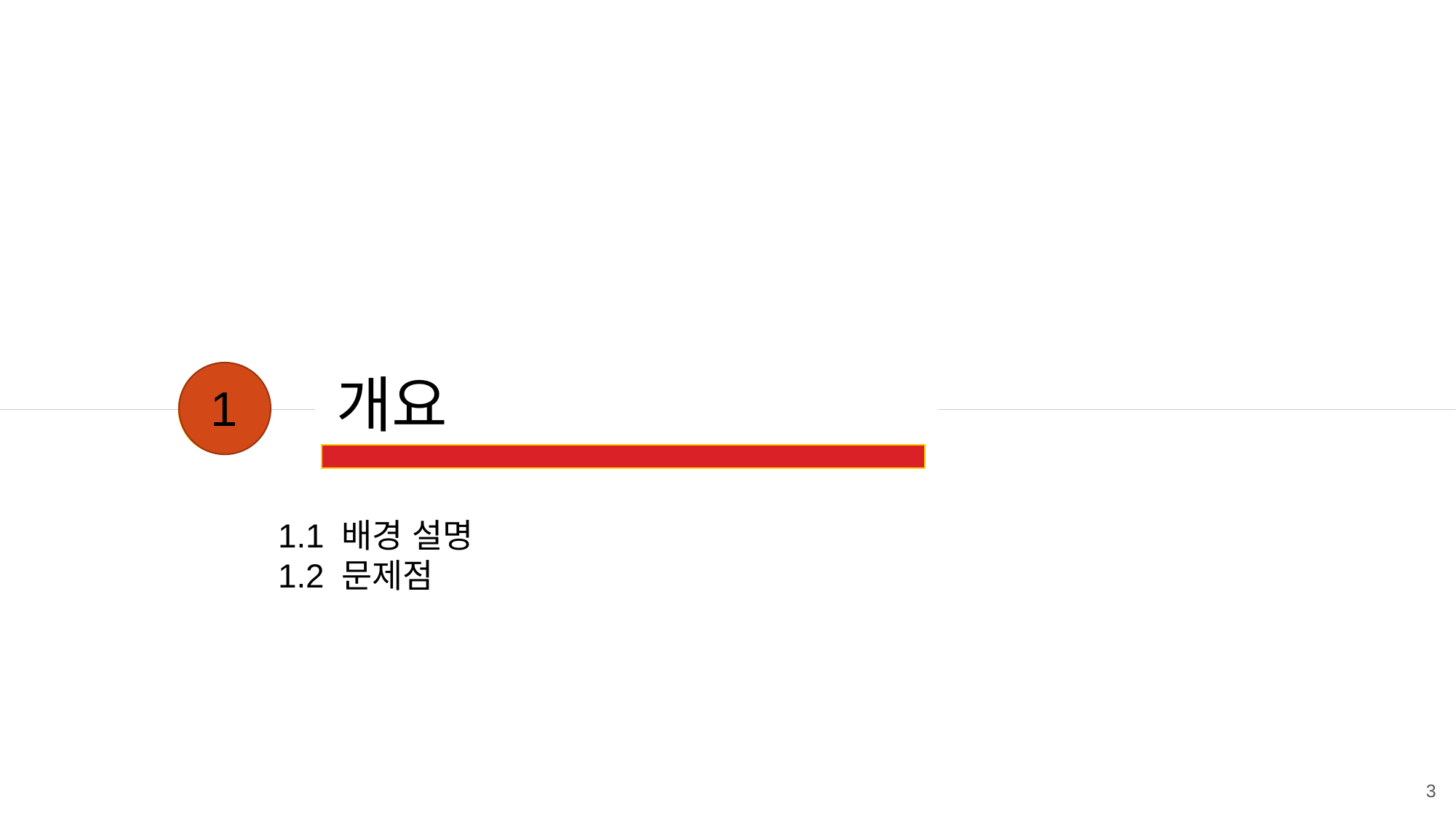

# 개요
1

1.1 배경 설명
1.2 문제점
3